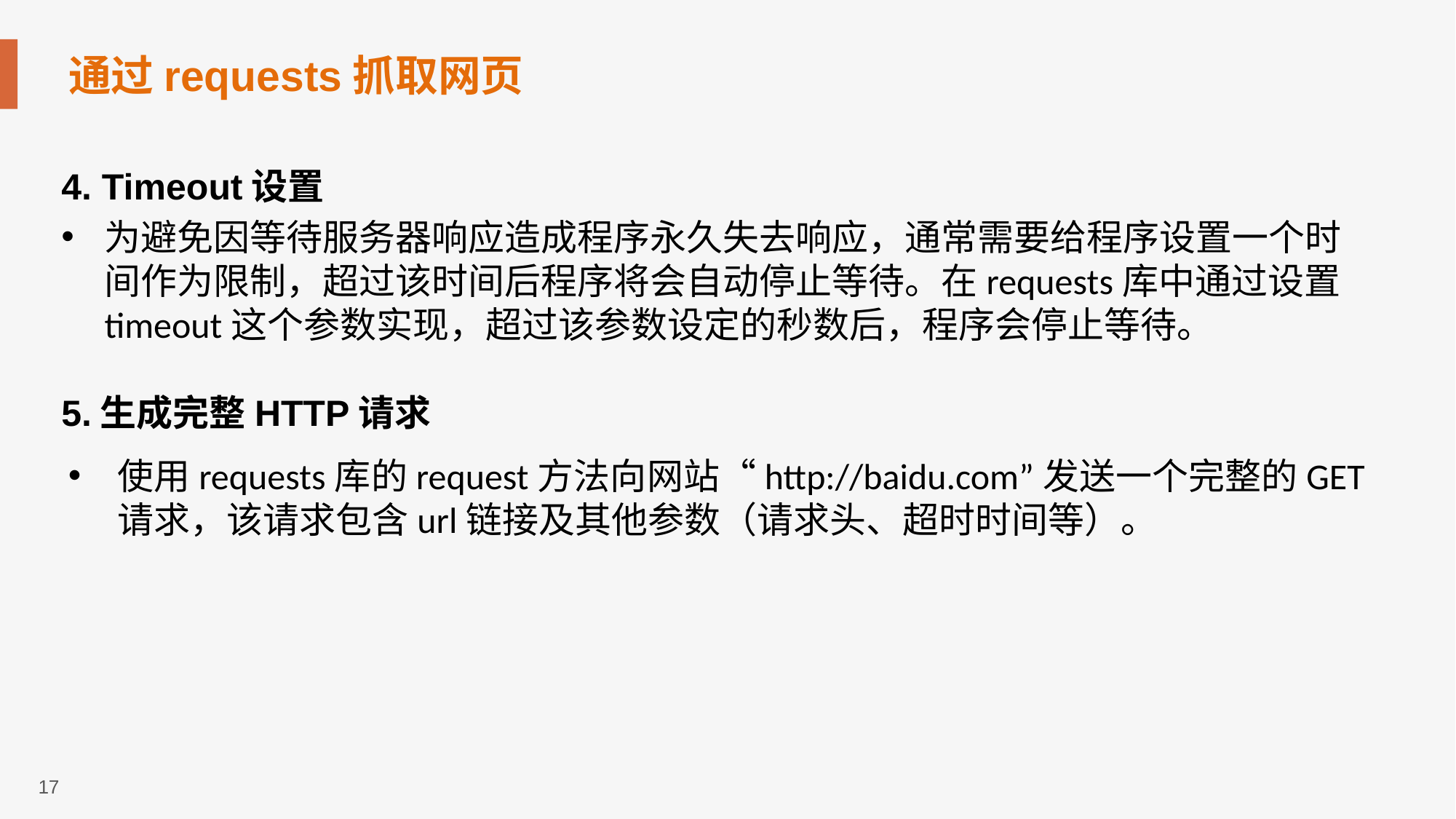

# 通过requests抓取网页
4. Timeout设置
为避免因等待服务器响应造成程序永久失去响应，通常需要给程序设置一个时间作为限制，超过该时间后程序将会自动停止等待。在requests库中通过设置timeout这个参数实现，超过该参数设定的秒数后，程序会停止等待。
5.生成完整HTTP请求
使用requests库的request方法向网站“http://baidu.com”发送一个完整的GET请求，该请求包含url链接及其他参数（请求头、超时时间等）。